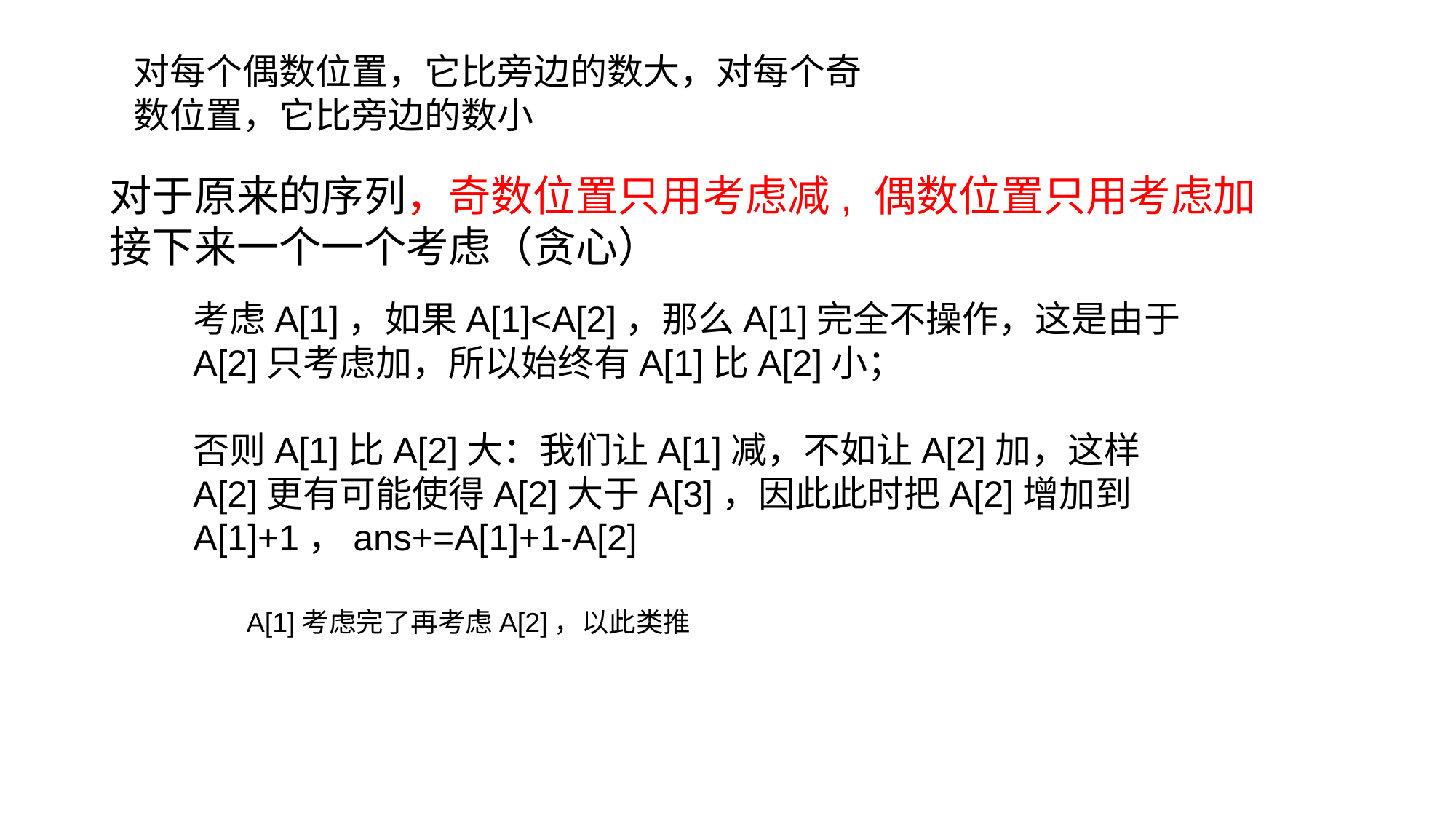

对每个偶数位置，它比旁边的数大，对每个奇数位置，它比旁边的数小

对于原来的序列，奇数位置只用考虑减, 偶数位置只用考虑加
接下来一个一个考虑（贪心）
考虑A[1]，如果A[1]<A[2]，那么A[1]完全不操作，这是由于A[2]只考虑加，所以始终有A[1]比A[2]小；

否则A[1]比A[2]大：我们让A[1]减，不如让A[2]加，这样A[2]更有可能使得A[2]大于A[3]，因此此时把A[2]增加到A[1]+1，ans+=A[1]+1-A[2]
A[1]考虑完了再考虑A[2]，以此类推